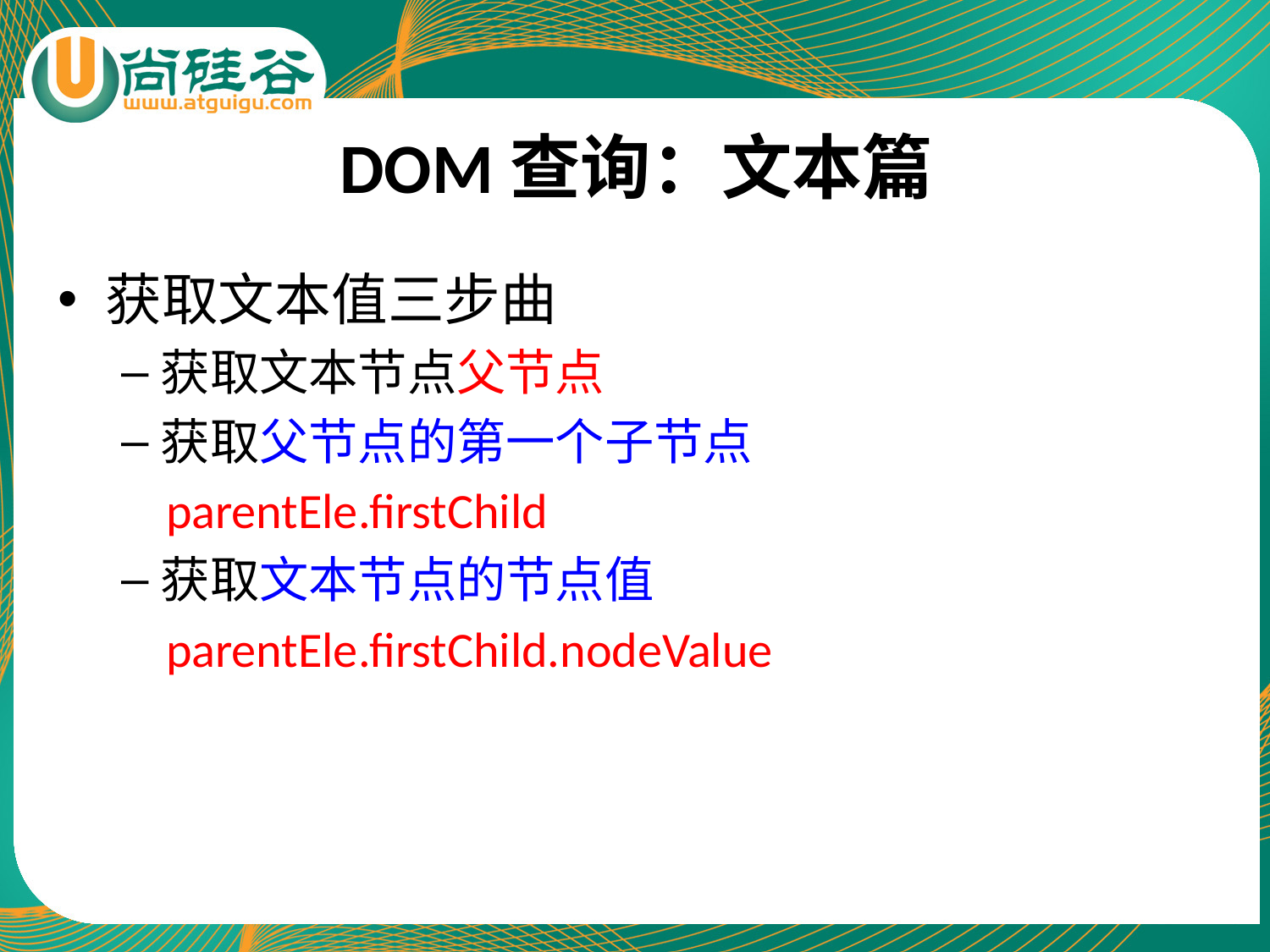

# DOM查询：文本篇
获取文本值三步曲
获取文本节点父节点
获取父节点的第一个子节点
    parentEle.firstChild
获取文本节点的节点值
    parentEle.firstChild.nodeValue